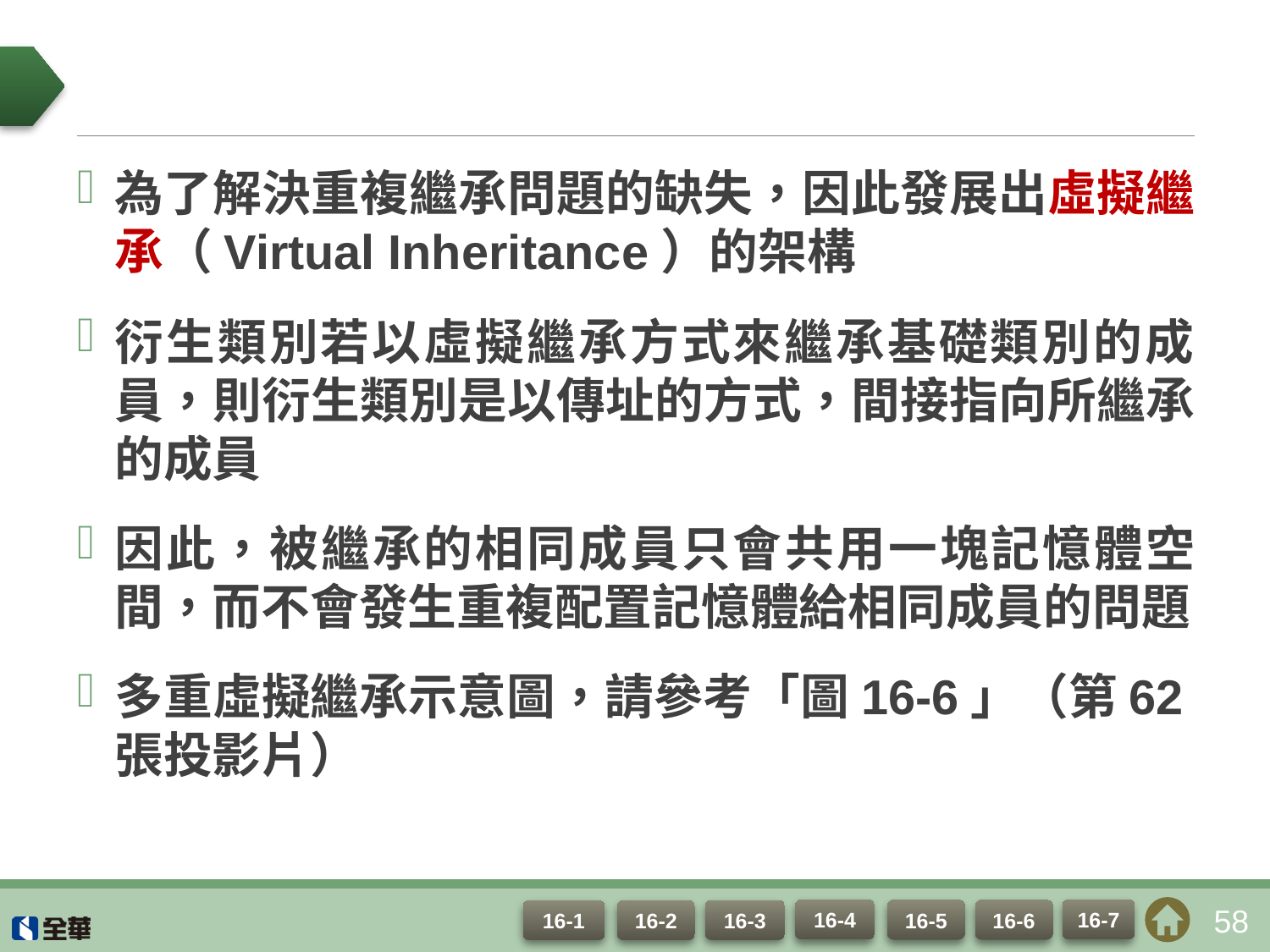

#
為了解決重複繼承問題的缺失，因此發展出虛擬繼承（Virtual Inheritance）的架構
衍生類別若以虛擬繼承方式來繼承基礎類別的成員，則衍生類別是以傳址的方式，間接指向所繼承的成員
因此，被繼承的相同成員只會共用一塊記憶體空間，而不會發生重複配置記憶體給相同成員的問題
多重虛擬繼承示意圖，請參考「圖16-6」（第62張投影片）

58